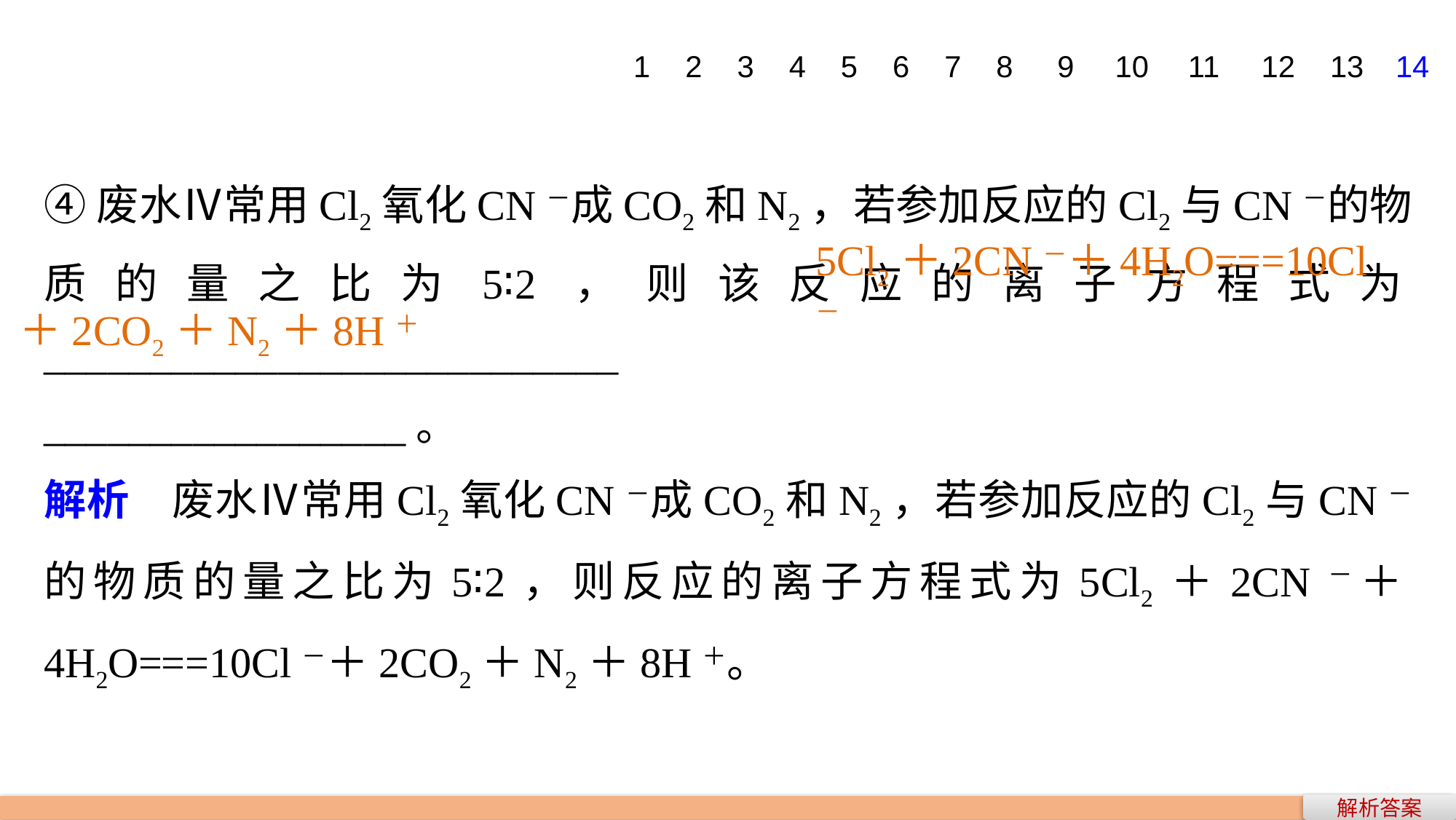

1
2
3
4
5
6
7
8
9
10
11
12
13
14
④废水Ⅳ常用Cl2氧化CN－成CO2和N2，若参加反应的Cl2与CN－的物质的量之比为5∶2，则该反应的离子方程式为___________________________
_________________。
解析　废水Ⅳ常用Cl2氧化CN－成CO2和N2，若参加反应的Cl2与CN－的物质的量之比为5∶2，则反应的离子方程式为5Cl2＋2CN－＋4H2O===10Cl－＋2CO2＋N2＋8H＋。
5Cl2＋2CN－＋4H2O===10Cl－
＋2CO2＋N2＋8H＋
解析答案